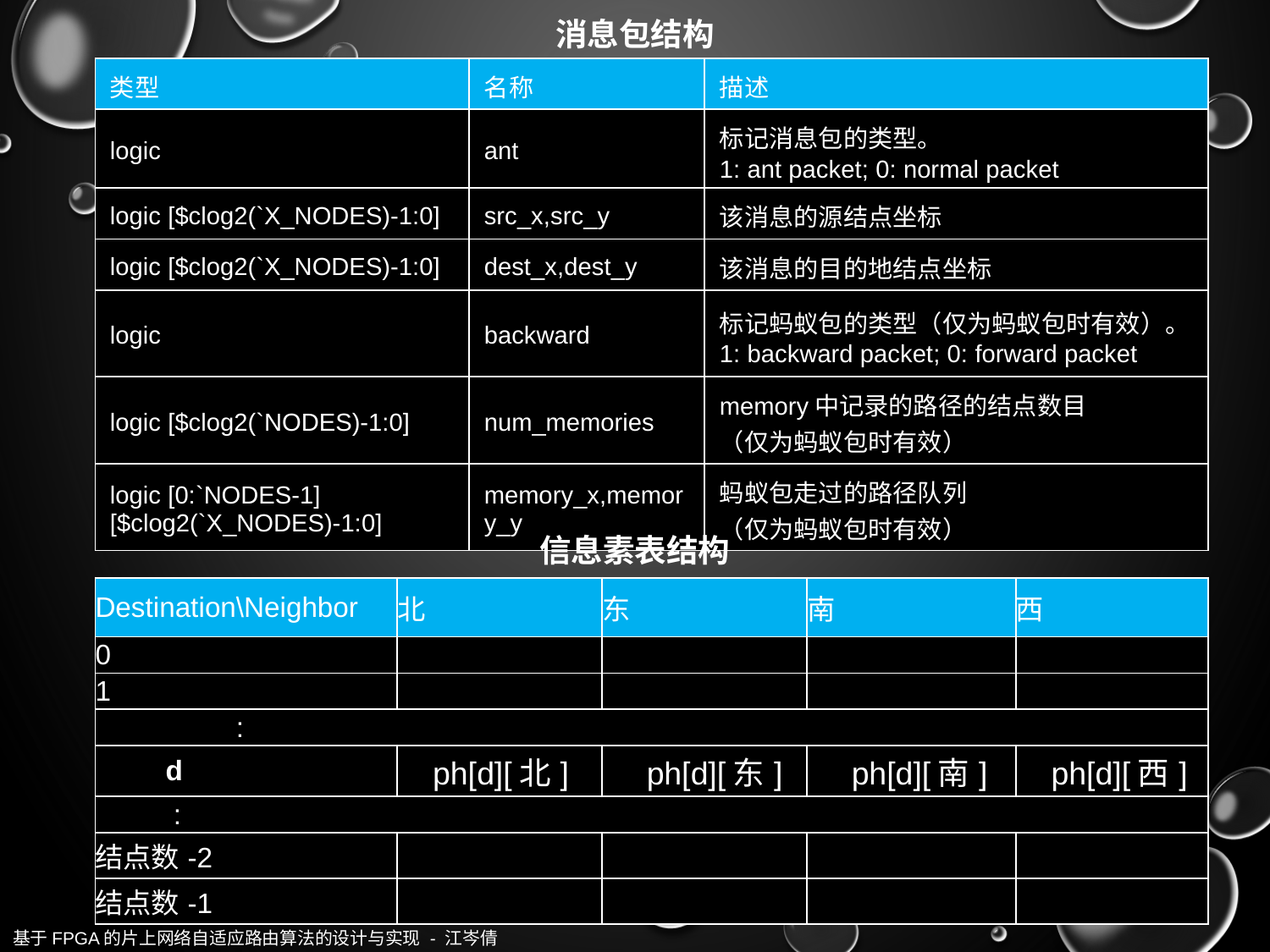

消息包结构
| 类型 | 名称 | 描述 |
| --- | --- | --- |
| logic | ant | 标记消息包的类型。 1: ant packet; 0: normal packet |
| logic [$clog2(`X\_NODES)-1:0] | src\_x,src\_y | 该消息的源结点坐标 |
| logic [$clog2(`X\_NODES)-1:0] | dest\_x,dest\_y | 该消息的目的地结点坐标 |
| logic | backward | 标记蚂蚁包的类型（仅为蚂蚁包时有效）。1: backward packet; 0: forward packet |
| logic [$clog2(`NODES)-1:0] | num\_memories | memory中记录的路径的结点数目 （仅为蚂蚁包时有效） |
| logic [0:`NODES-1][$clog2(`X\_NODES)-1:0] | memory\_x,memory\_y | 蚂蚁包走过的路径队列 （仅为蚂蚁包时有效） |
#
信息素表结构
| Destination\Neighbor | 北 | 东 | 南 | 西 |
| --- | --- | --- | --- | --- |
| 0 |  |  |  |  |
| 1 |  |  |  |  |
| : |  |  |  |  |
| d | ph[d][北] | ph[d][东] | ph[d][南] | ph[d][西] |
| : |  |  |  |  |
| 结点数-2 |  |  |  |  |
| 结点数-1 |  |  |  |  |
9
基于FPGA的片上网络自适应路由算法的设计与实现 - 江岑倩